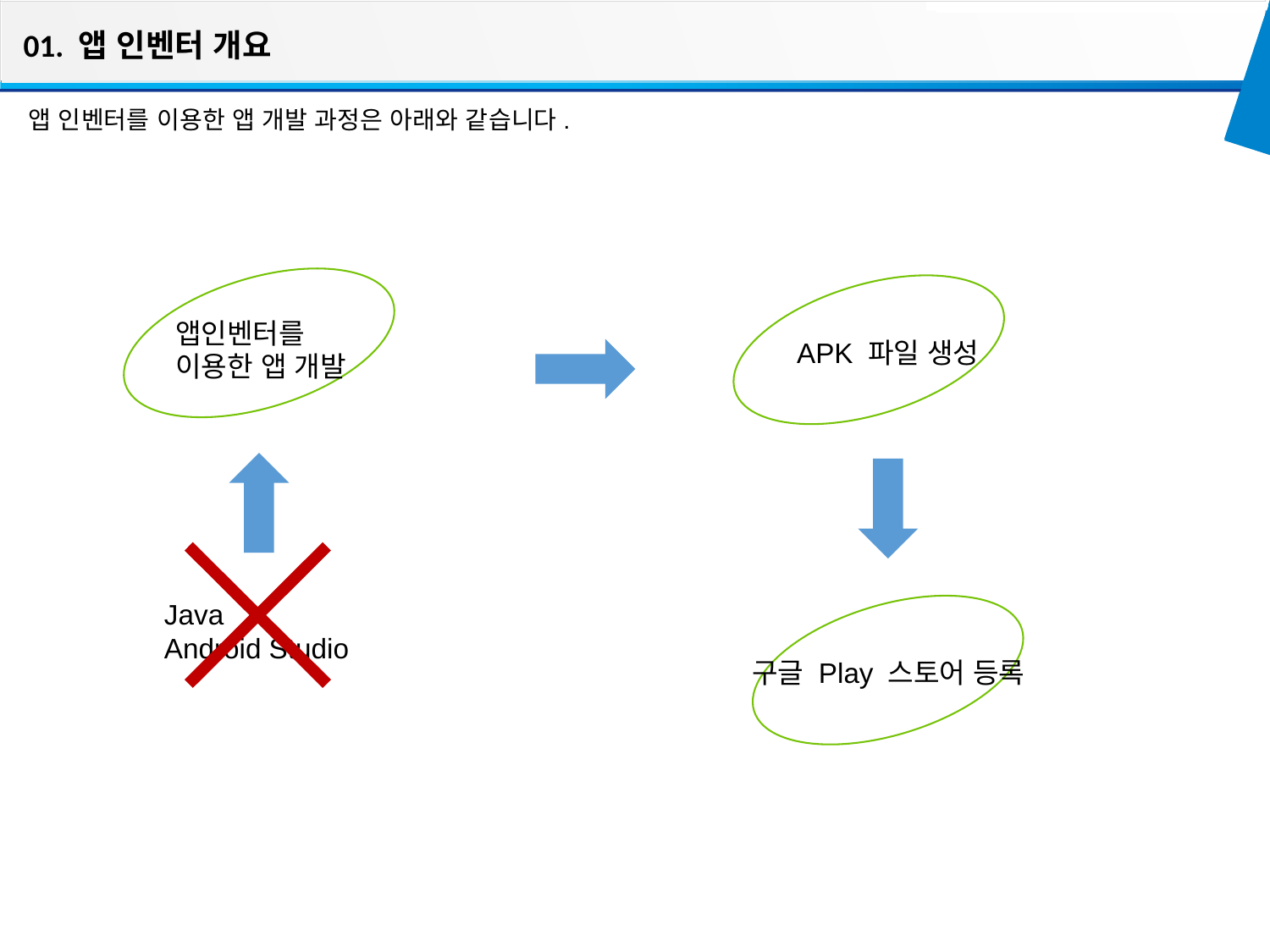

01. 앱 인벤터 개요

앱 인벤터를 이용한 앱 개발 과정은 아래와 같습니다.

앱인벤터를
이용한 앱 개발
APK 파일 생성

Java
Android Studio

구글 Play 스토어 등록